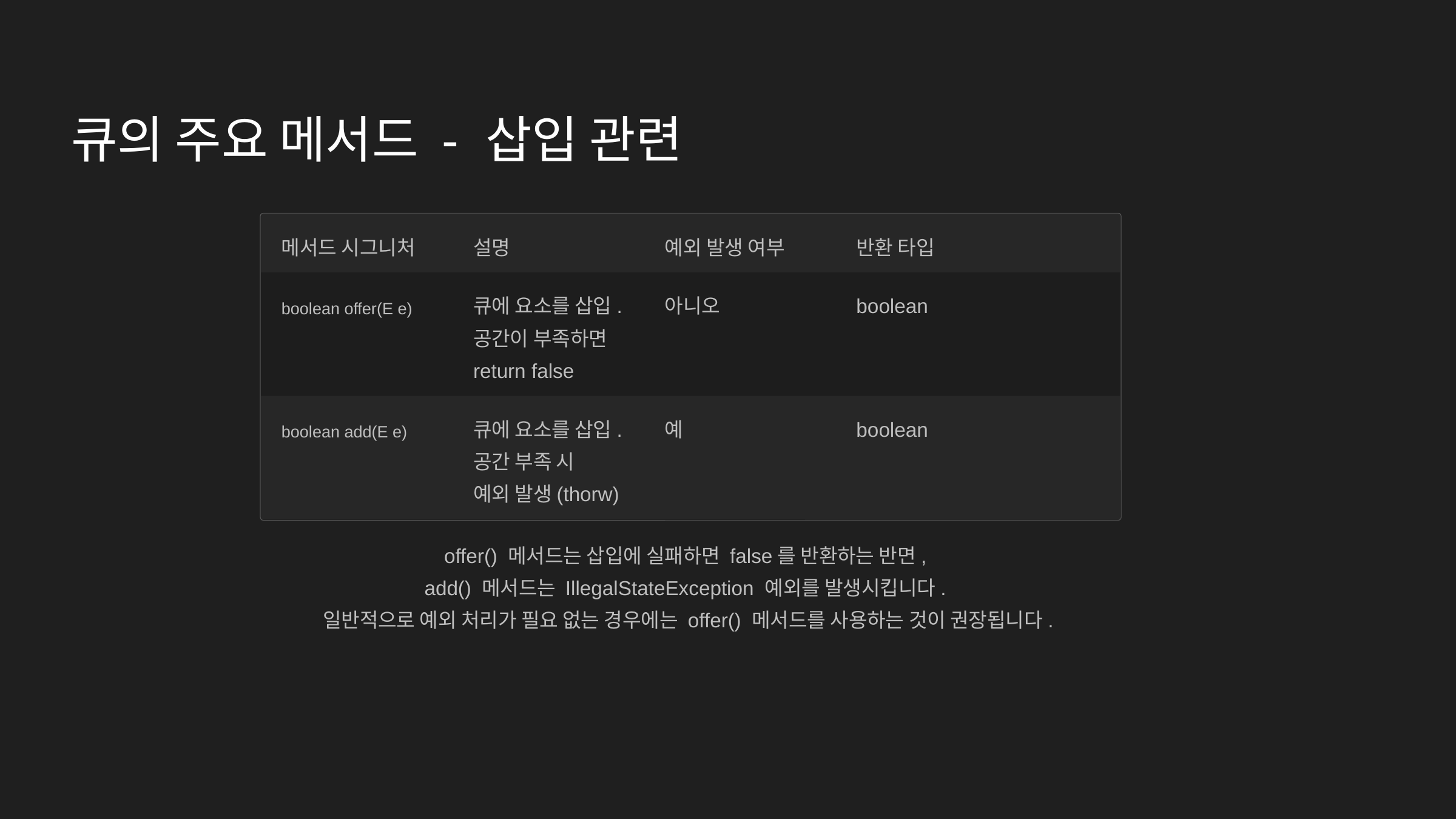

큐의 주요 메서드 - 삽입 관련

메서드 시그니처
설명
예외 발생 여부
반환 타입

boolean offer(E e)
큐에 요소를 삽입.
공간이 부족하면
return false
아니오
boolean

boolean add(E e)
큐에 요소를 삽입.
공간 부족 시
예외 발생(thorw)
예
boolean
offer() 메서드는 삽입에 실패하면 false를 반환하는 반면,
add() 메서드는 IllegalStateException 예외를 발생시킵니다.
일반적으로 예외 처리가 필요 없는 경우에는 offer() 메서드를 사용하는 것이 권장됩니다.